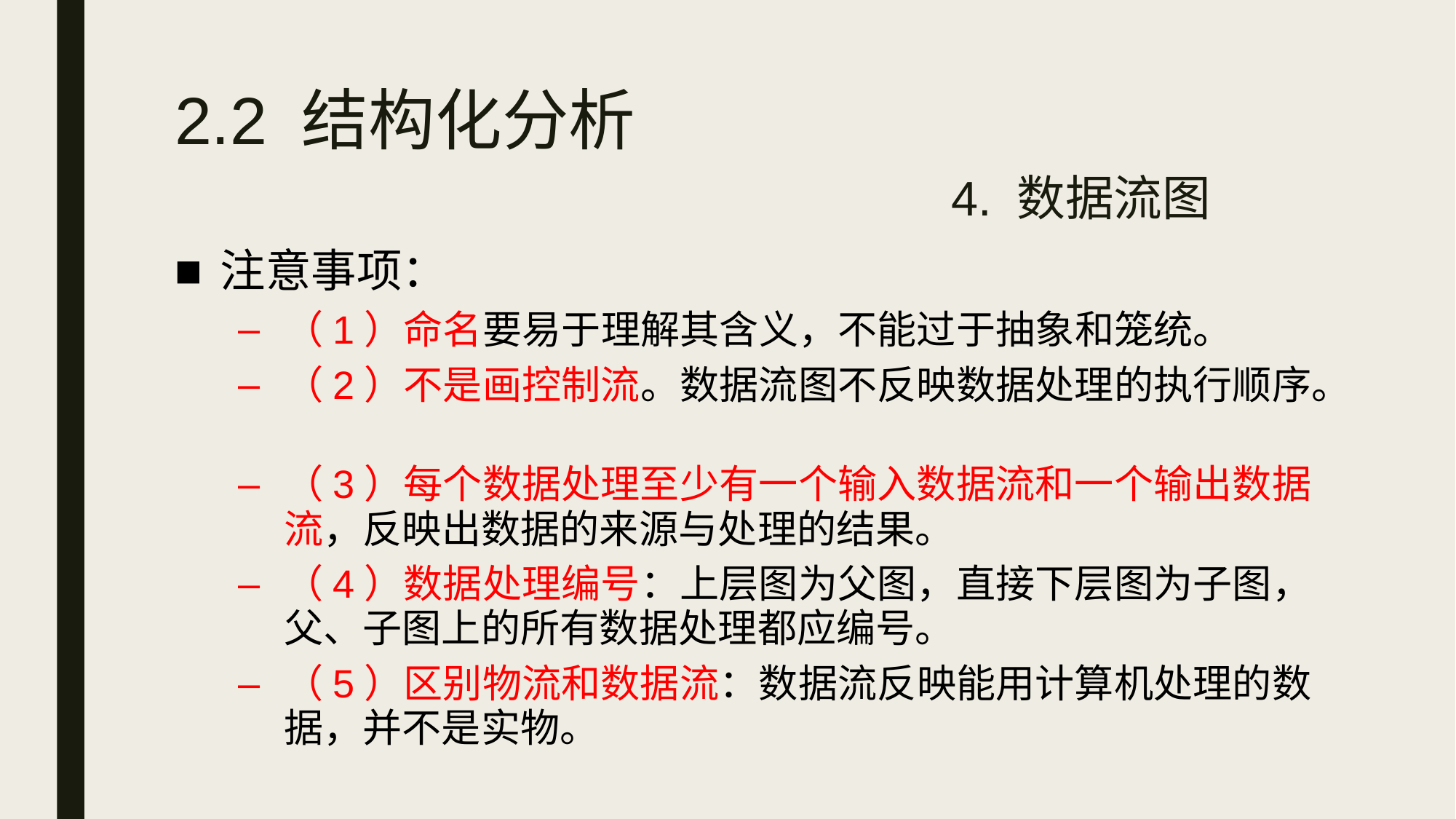

# 2.2 结构化分析 4. 数据流图
注意事项：
（1）命名要易于理解其含义，不能过于抽象和笼统。
（2）不是画控制流。数据流图不反映数据处理的执行顺序。
（3）每个数据处理至少有一个输入数据流和一个输出数据流，反映出数据的来源与处理的结果。
（4）数据处理编号：上层图为父图，直接下层图为子图，父、子图上的所有数据处理都应编号。
（5）区别物流和数据流：数据流反映能用计算机处理的数据，并不是实物。